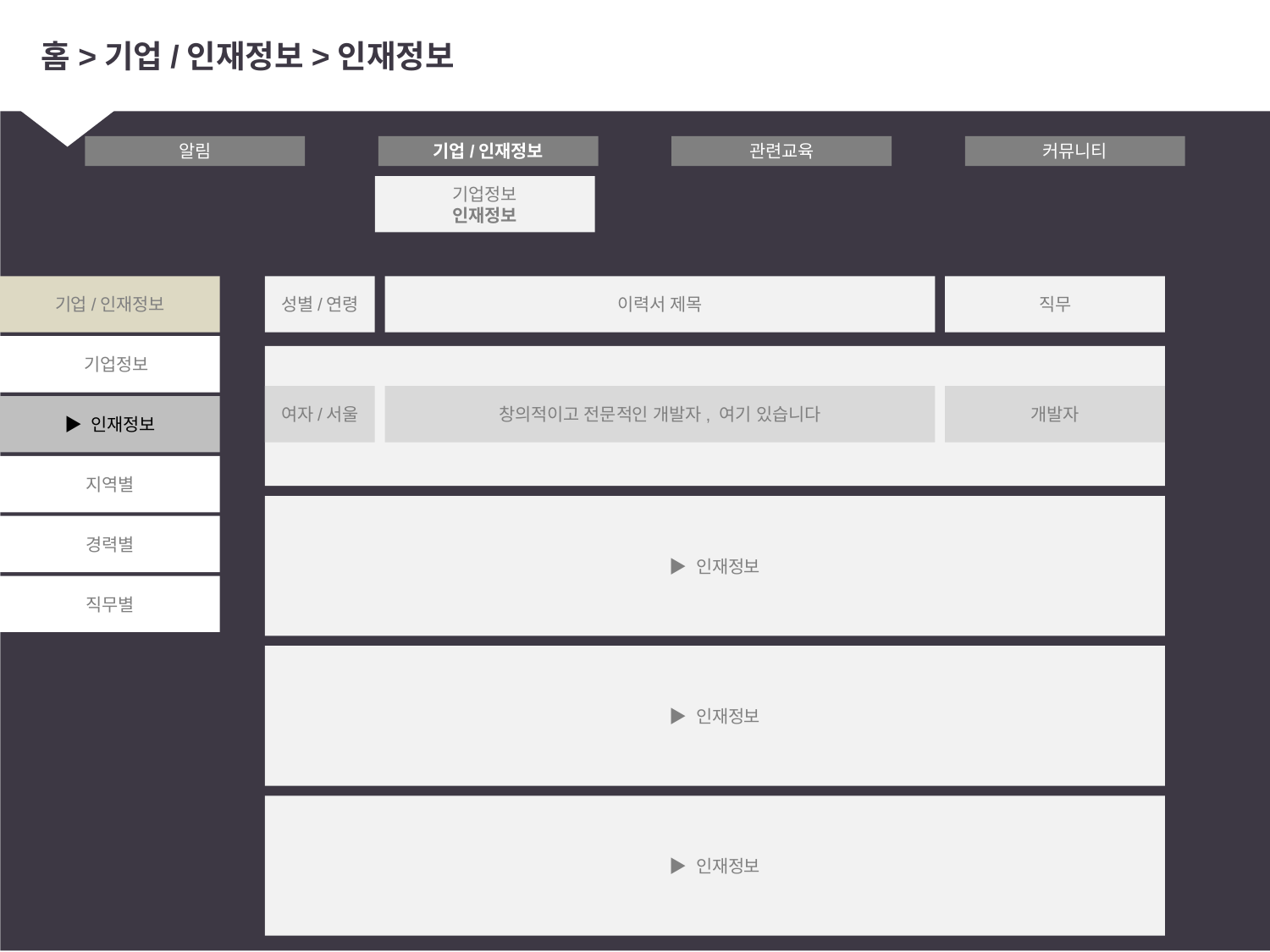

# 홈>기업/인재정보>인재정보
알림
기업/인재정보
관련교육
커뮤니티
기업정보
인재정보
기업/인재정보
성별/연령
이력서 제목
직무
  기업정보
▶ 인재정보
여자/서울
창의적이고 전문적인 개발자, 여기 있습니다
개발자
▶ 인재정보
지역별
▶ 인재정보
경력별
직무별
▶ 인재정보
▶ 인재정보